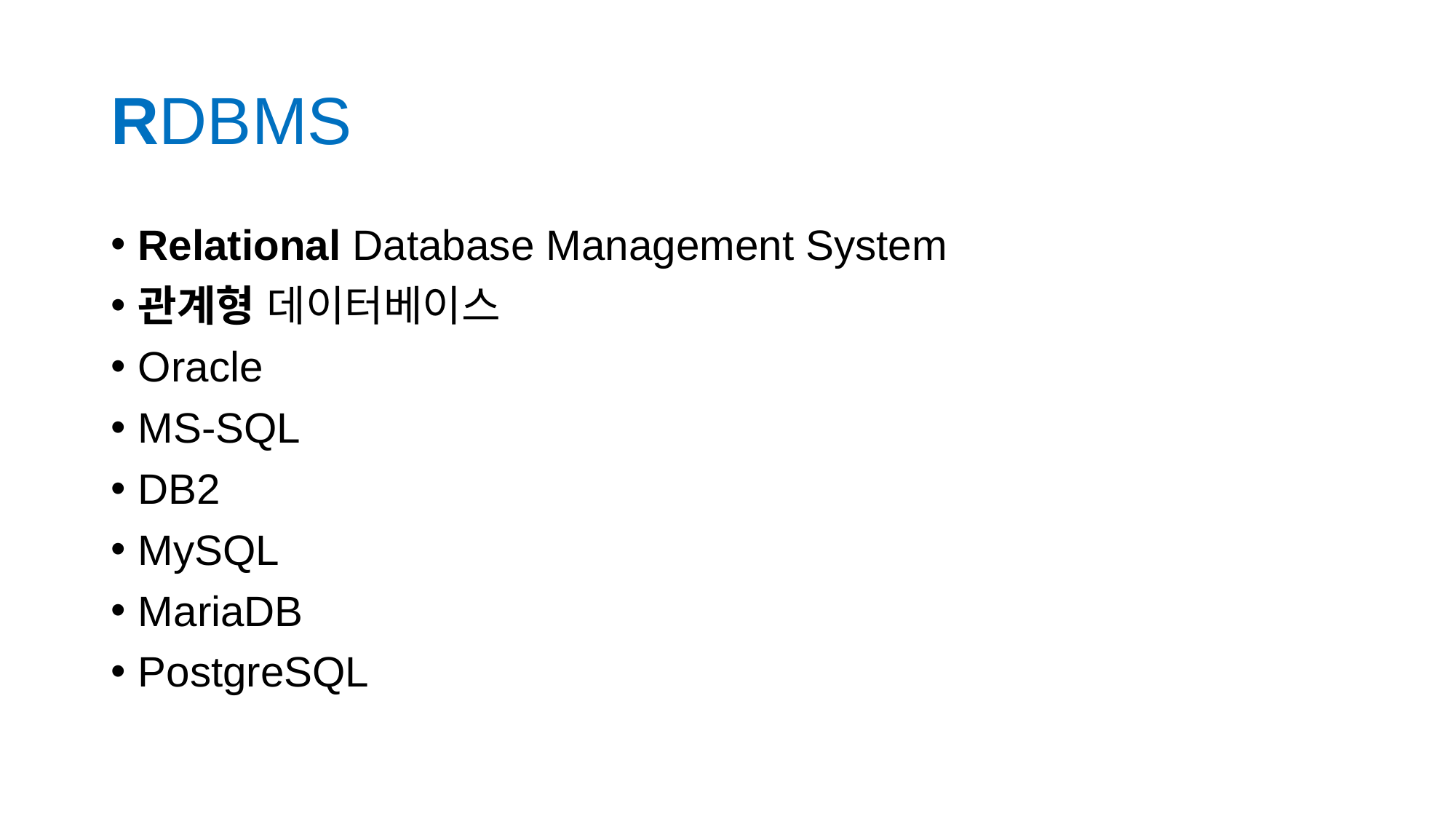

# RDBMS
Relational Database Management System
관계형 데이터베이스
Oracle
MS-SQL
DB2
MySQL
MariaDB
PostgreSQL